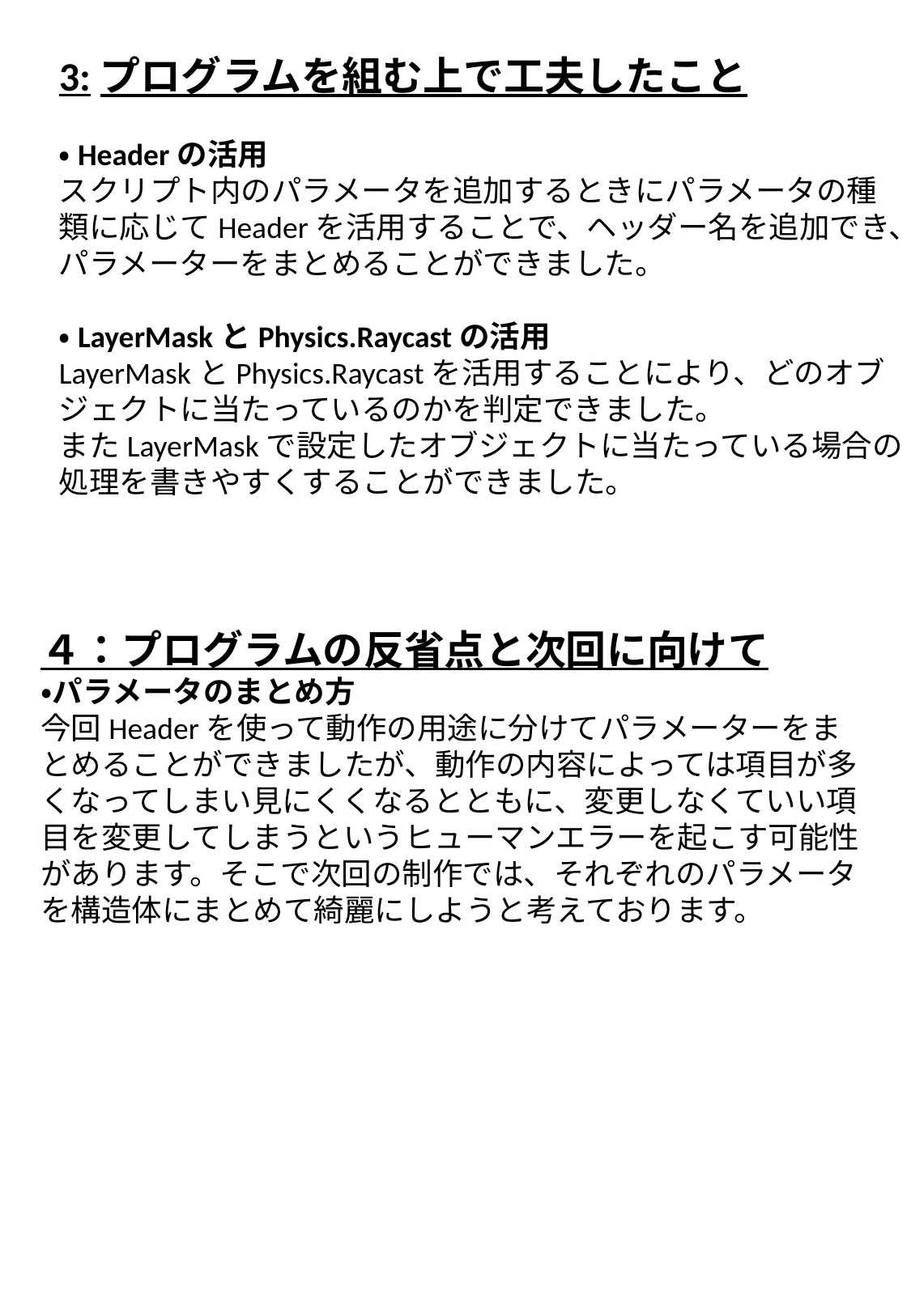

3:プログラムを組む上で工夫したこと

・Headerの活用
スクリプト内のパラメータを追加するときにパラメータの種類に応じてHeaderを活用することで、ヘッダー名を追加でき、パラメーターをまとめることができました。

・LayerMaskとPhysics.Raycastの活用
LayerMaskとPhysics.Raycastを活用することにより、どのオブジェクトに当たっているのかを判定できました。
またLayerMaskで設定したオブジェクトに当たっている場合の処理を書きやすくすることができました。

４：プログラムの反省点と次回に向けて
・パラメータのまとめ方
今回Headerを使って動作の用途に分けてパラメーターをまとめることができましたが、動作の内容によっては項目が多くなってしまい見にくくなるとともに、変更しなくていい項目を変更してしまうというヒューマンエラーを起こす可能性があります。そこで次回の制作では、それぞれのパラメータを構造体にまとめて綺麗にしようと考えております。